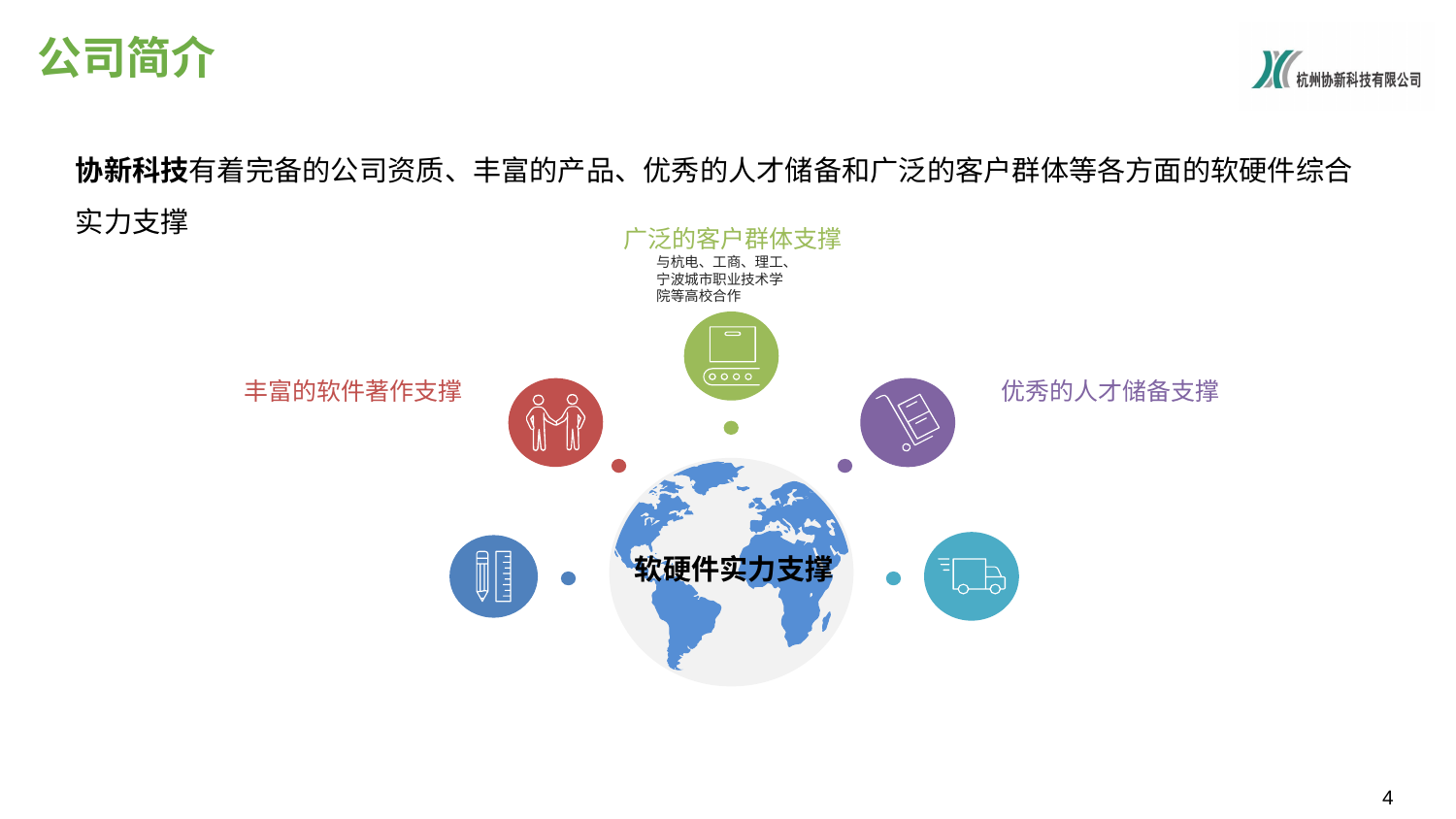

# 公司简介
协新科技有着完备的公司资质、丰富的产品、优秀的人才储备和广泛的客户群体等各方面的软硬件综合实力支撑
广泛的客户群体支撑
与杭电、工商、理工、宁波城市职业技术学院等高校合作

丰富的软件著作支撑
优秀的人才储备支撑

软硬件实力支撑
4